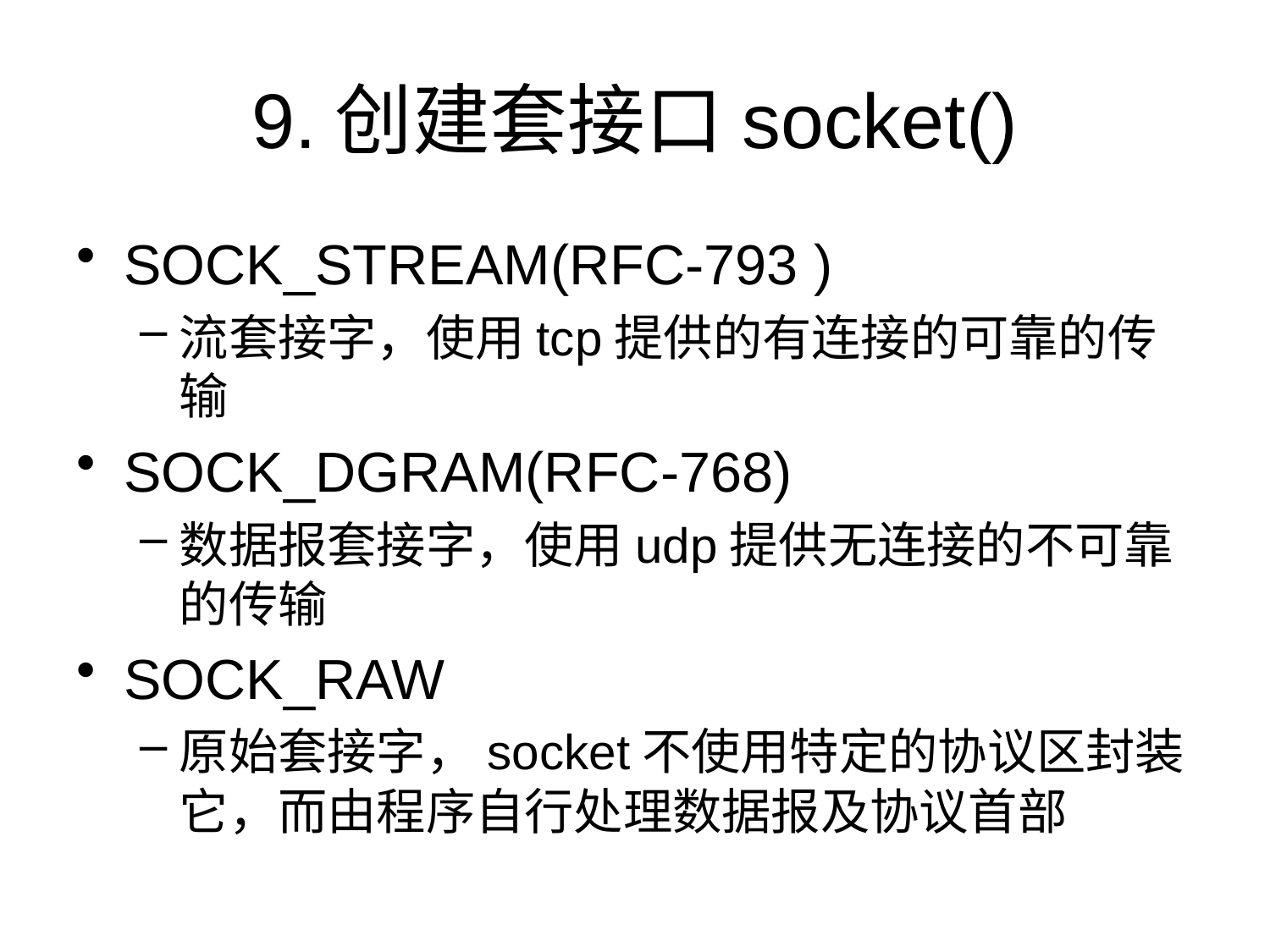

# 9.创建套接口socket()
SOCK_STREAM(RFC-793 )
流套接字，使用tcp提供的有连接的可靠的传输
SOCK_DGRAM(RFC-768)
数据报套接字，使用udp提供无连接的不可靠的传输
SOCK_RAW
原始套接字，socket不使用特定的协议区封装它，而由程序自行处理数据报及协议首部